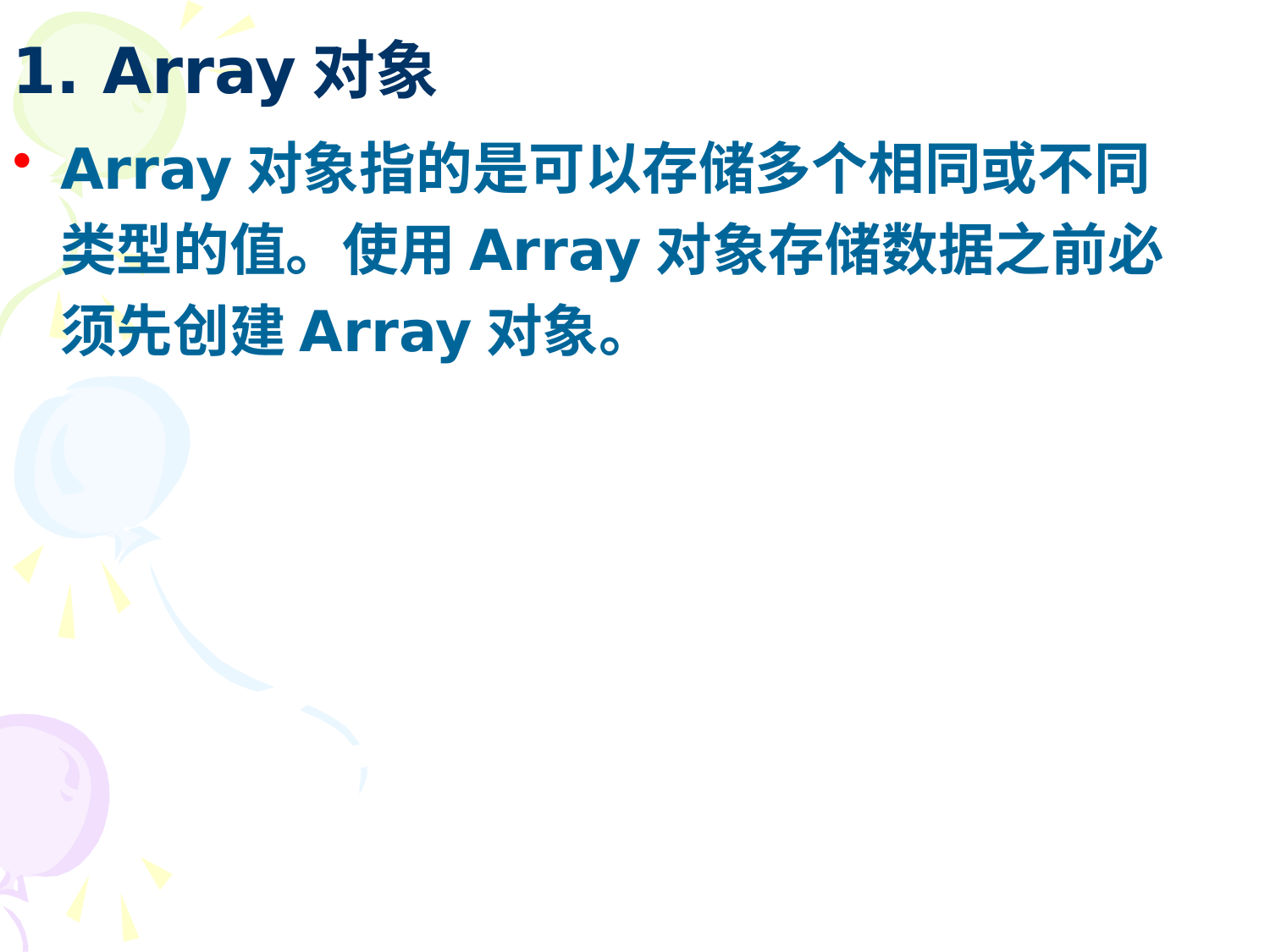

# 1. Array对象
Array对象指的是可以存储多个相同或不同类型的值。使用Array对象存储数据之前必须先创建Array对象。